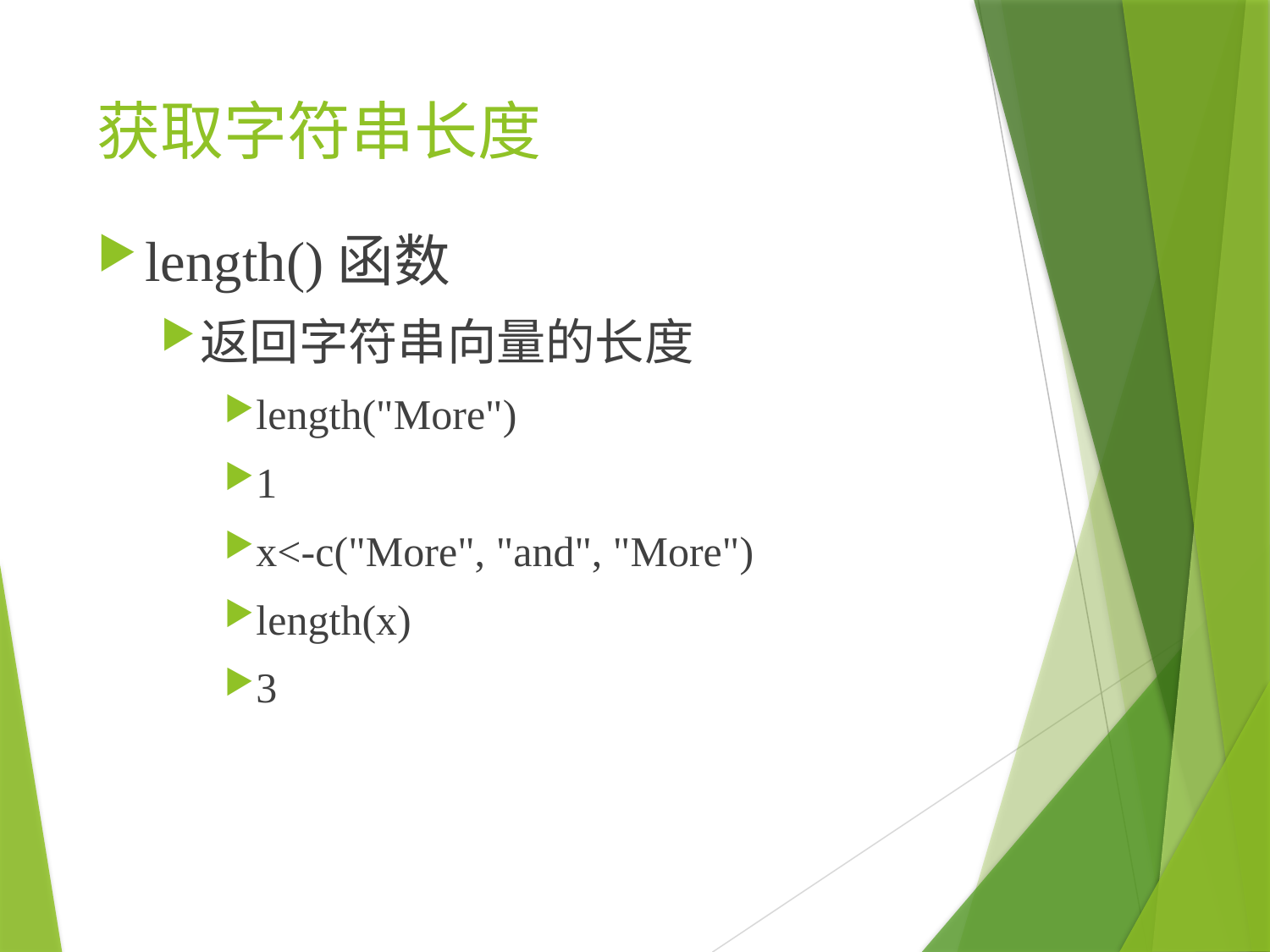

# 获取字符串长度
length()函数
返回字符串向量的长度
length("More")
1
x<-c("More", "and", "More")
length(x)
3